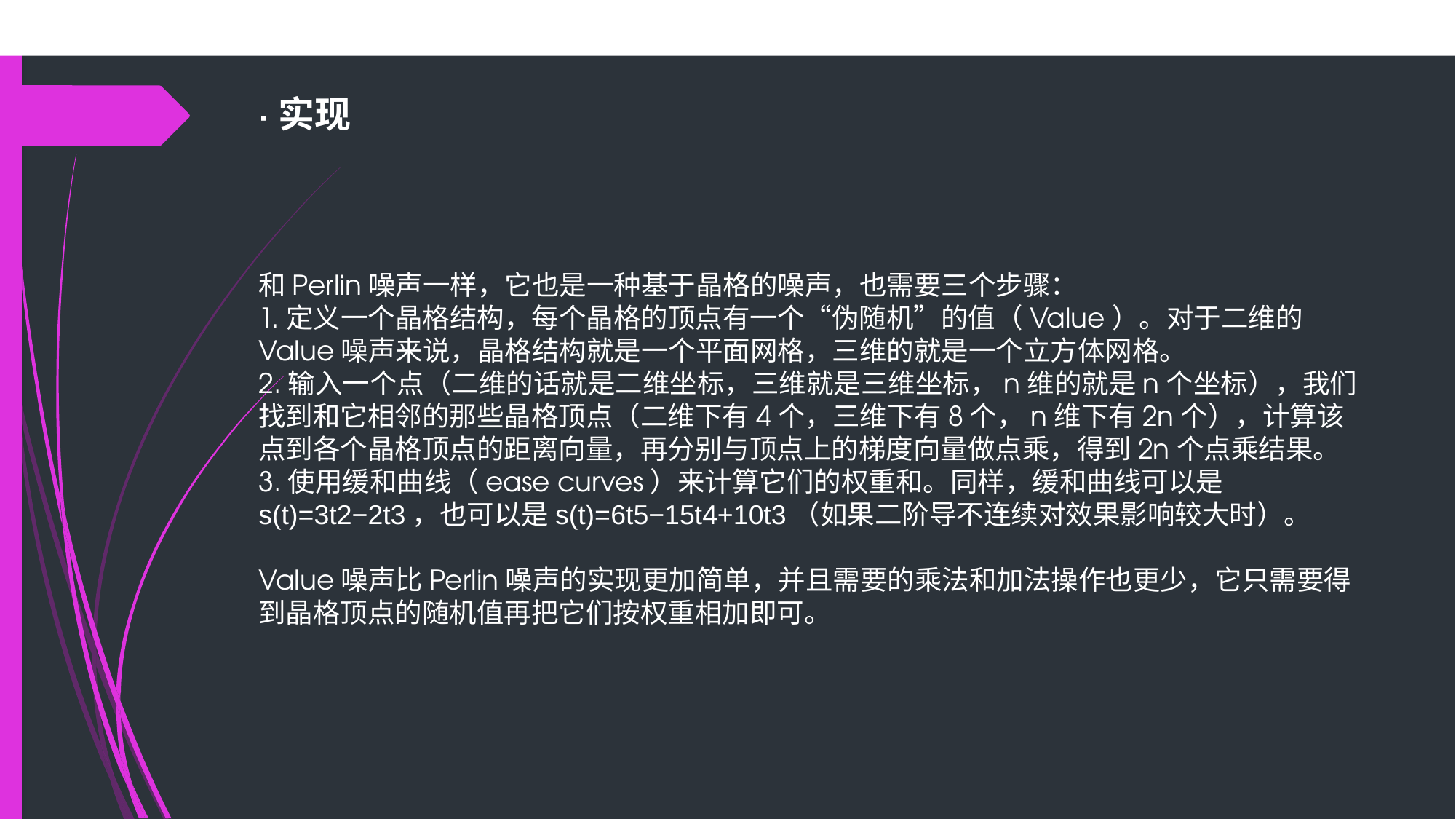

输入一个点（二维的话就是二维坐标，三维就是三维坐标，n维的就是n个坐标），我们找到和它相邻的那些晶格顶点（二维下有4个，三维下有8个，n维下有2n2n个），得到这些顶点的伪随机值。

·实现

和Perlin噪声一样，它也是一种基于晶格的噪声，也需要三个步骤：
1.定义一个晶格结构，每个晶格的顶点有一个“伪随机”的值（Value）。对于二维的Value噪声来说，晶格结构就是一个平面网格，三维的就是一个立方体网格。
2.输入一个点（二维的话就是二维坐标，三维就是三维坐标，n维的就是n个坐标），我们找到和它相邻的那些晶格顶点（二维下有4个，三维下有8个，n维下有2n个），计算该点到各个晶格顶点的距离向量，再分别与顶点上的梯度向量做点乘，得到2n个点乘结果。
3.使用缓和曲线（ease curves）来计算它们的权重和。同样，缓和曲线可以是s(t)=3t2−2t3，也可以是s(t)=6t5−15t4+10t3（如果二阶导不连续对效果影响较大时）。

Value噪声比Perlin噪声的实现更加简单，并且需要的乘法和加法操作也更少，它只需要得到晶格顶点的随机值再把它们按权重相加即可。